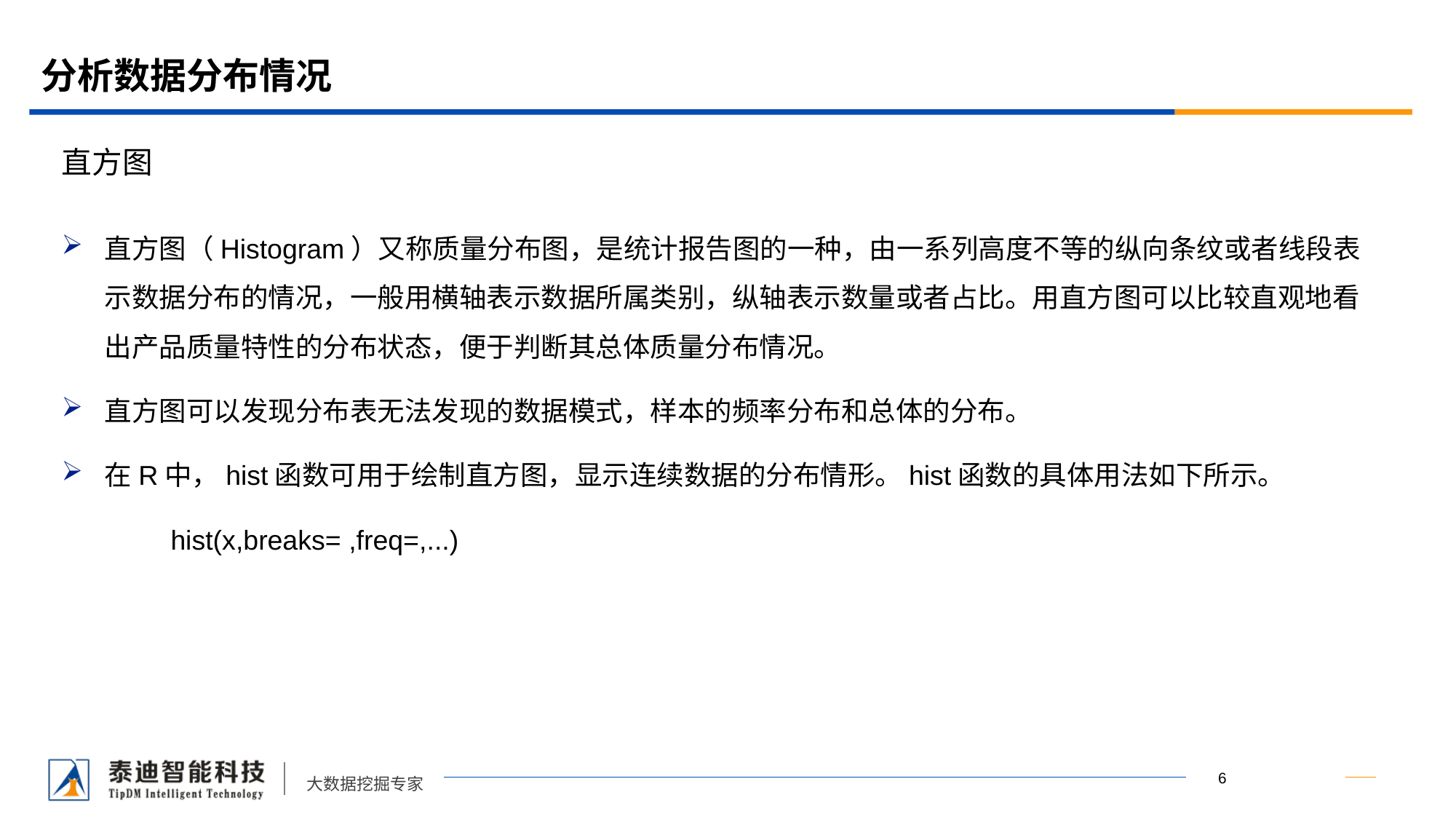

# 分析数据分布情况
直方图
直方图（Histogram）又称质量分布图，是统计报告图的一种，由一系列高度不等的纵向条纹或者线段表示数据分布的情况，一般用横轴表示数据所属类别，纵轴表示数量或者占比。用直方图可以比较直观地看出产品质量特性的分布状态，便于判断其总体质量分布情况。
直方图可以发现分布表无法发现的数据模式，样本的频率分布和总体的分布。
在R中，hist函数可用于绘制直方图，显示连续数据的分布情形。hist函数的具体用法如下所示。
	hist(x,breaks= ,freq=,...)